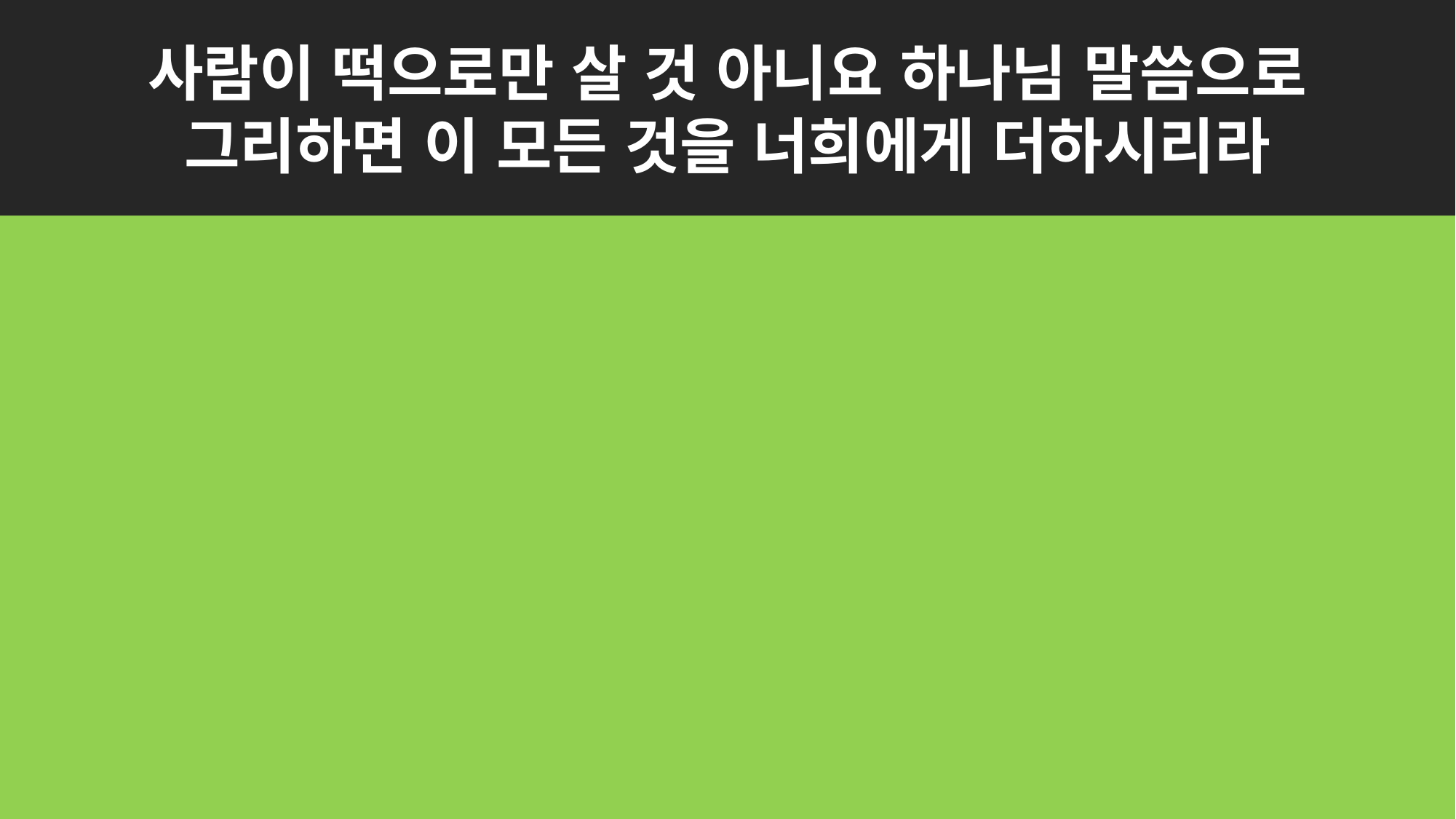

사람이 떡으로만 살 것 아니요 하나님 말씀으로
그리하면 이 모든 것을 너희에게 더하시리라